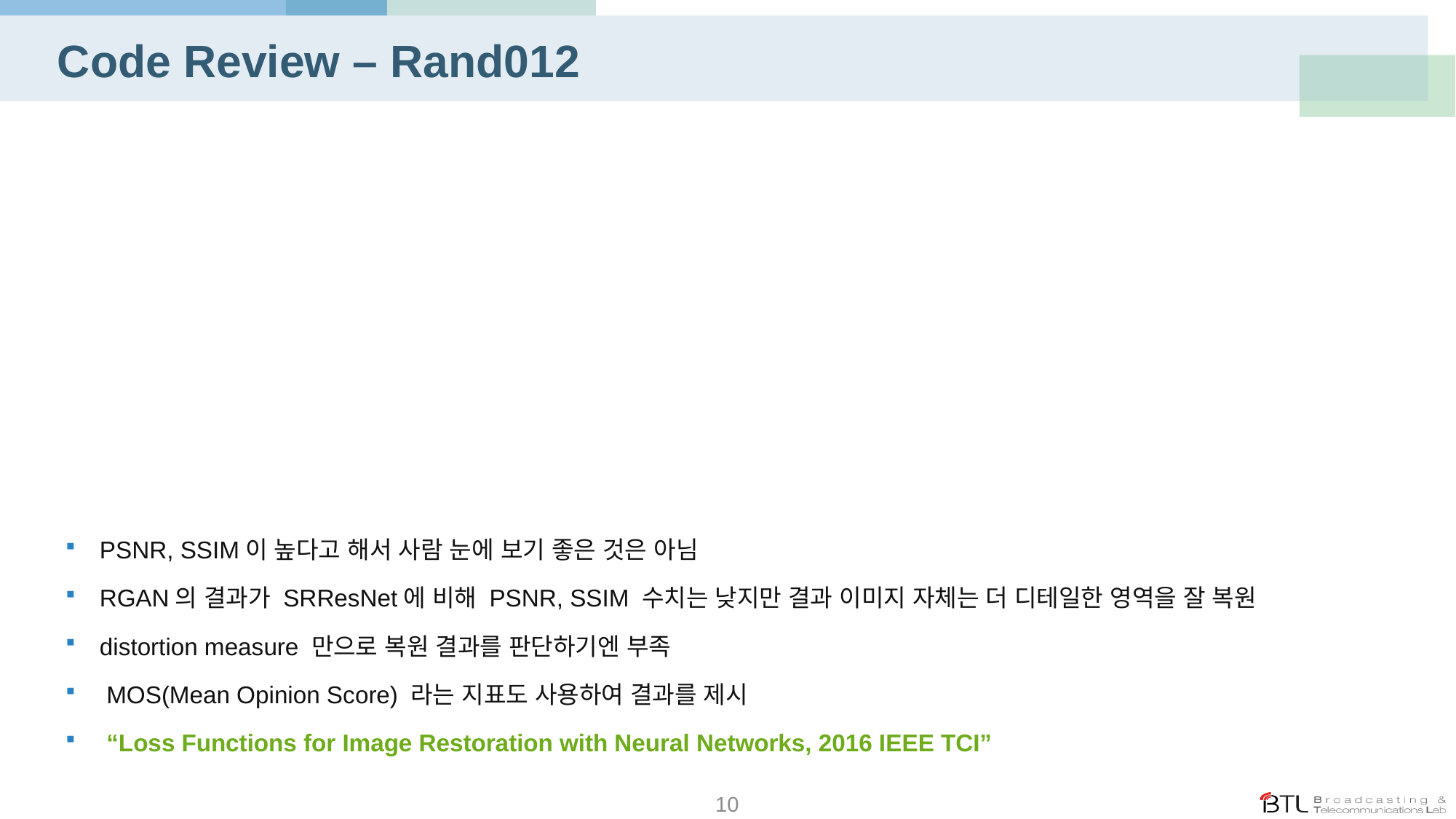

# Code Review – Rand012
PSNR, SSIM이 높다고 해서 사람 눈에 보기 좋은 것은 아님
RGAN의 결과가 SRResNet에 비해 PSNR, SSIM 수치는 낮지만 결과 이미지 자체는 더 디테일한 영역을 잘 복원
distortion measure 만으로 복원 결과를 판단하기엔 부족
 MOS(Mean Opinion Score) 라는 지표도 사용하여 결과를 제시
 “Loss Functions for Image Restoration with Neural Networks, 2016 IEEE TCI”

10